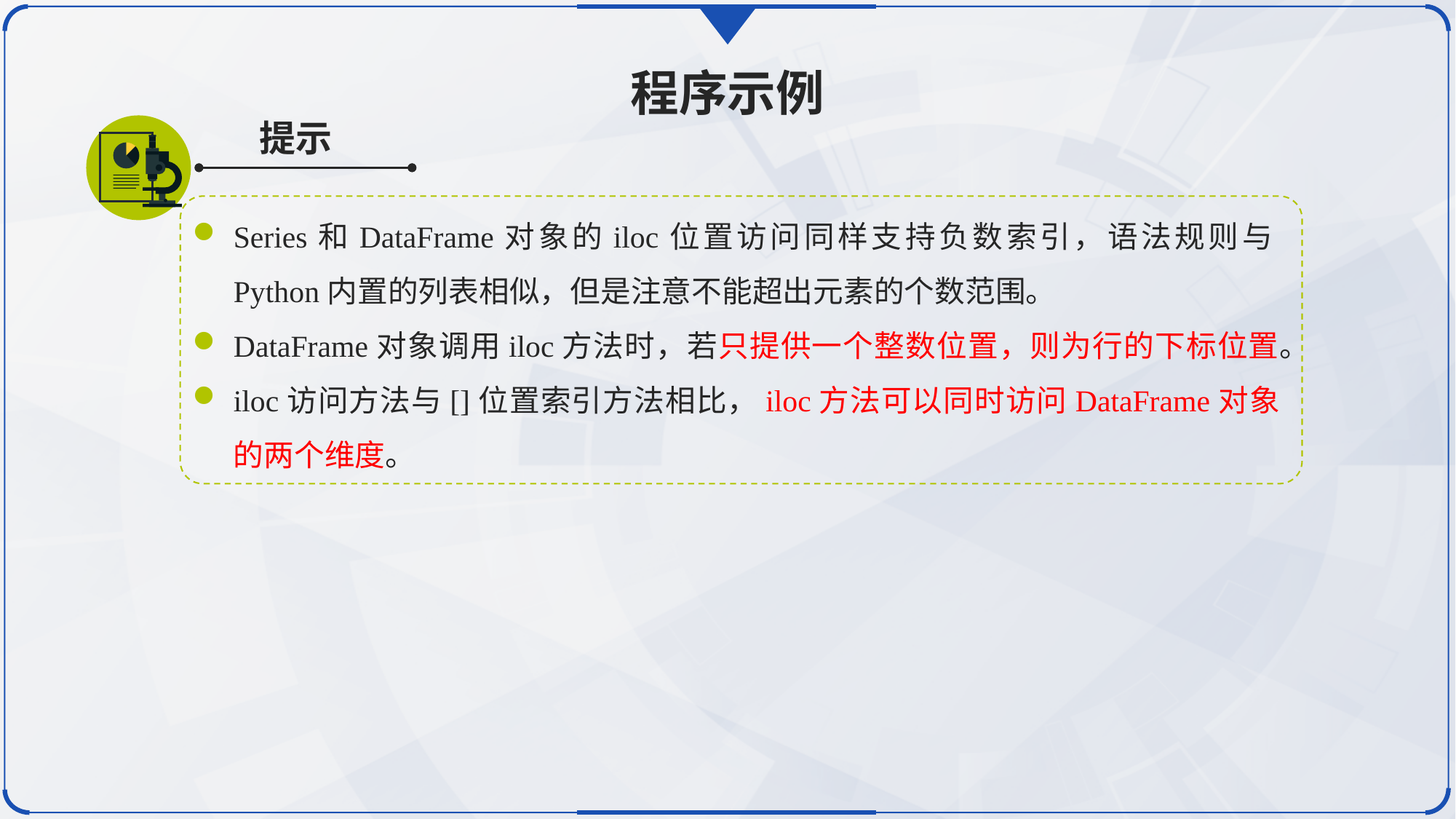

程序示例
提示

Series和DataFrame对象的iloc位置访问同样支持负数索引，语法规则与Python内置的列表相似，但是注意不能超出元素的个数范围。
DataFrame对象调用iloc方法时，若只提供一个整数位置，则为行的下标位置。
iloc访问方法与[]位置索引方法相比，iloc方法可以同时访问DataFrame对象的两个维度。